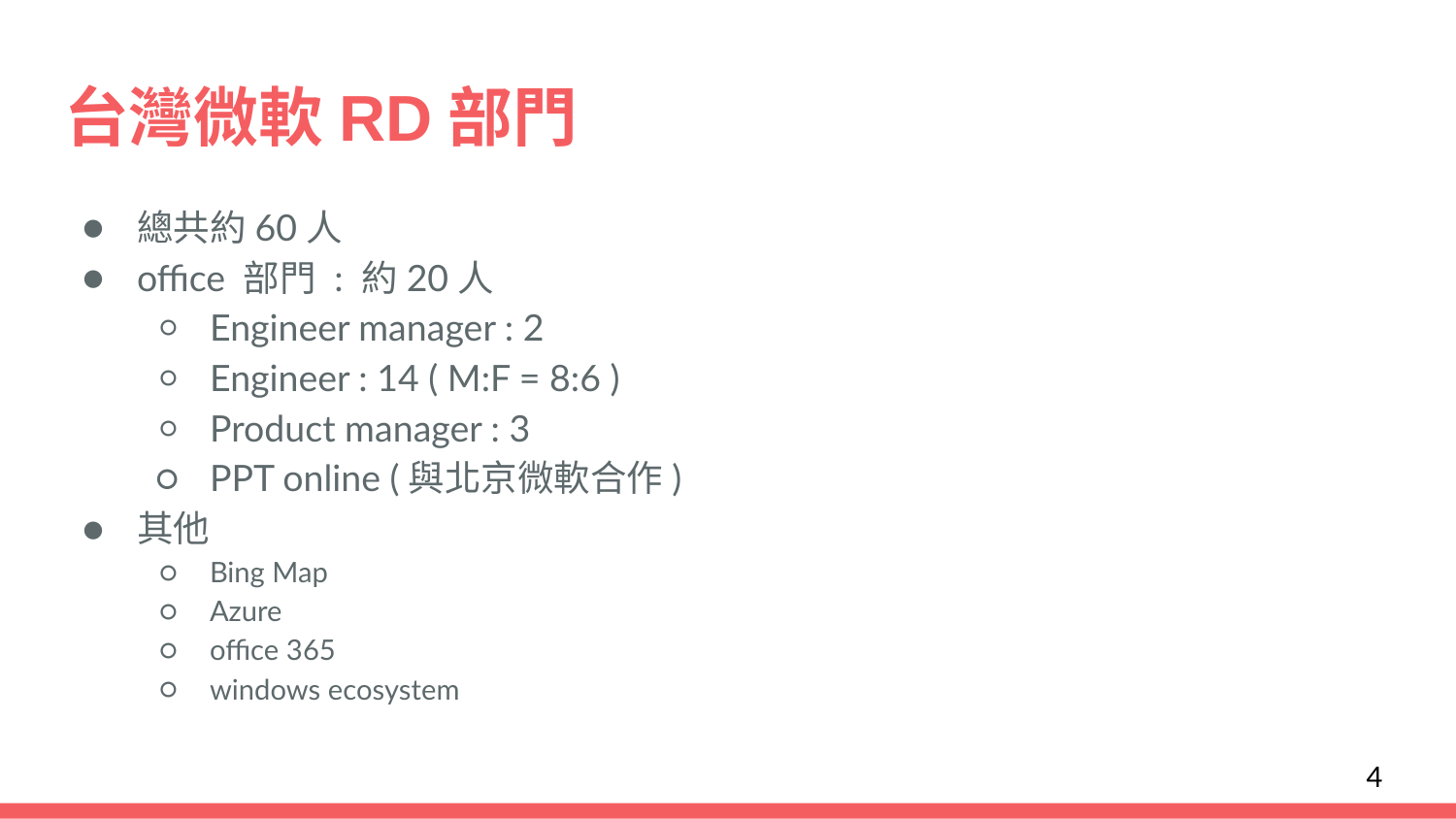

# 台灣微軟RD部門
總共約60人
office 部門 : 約20人
Engineer manager : 2
Engineer : 14 ( M:F = 8:6 )
Product manager : 3
PPT online (與北京微軟合作)
其他
Bing Map
Azure
office 365
windows ecosystem
4